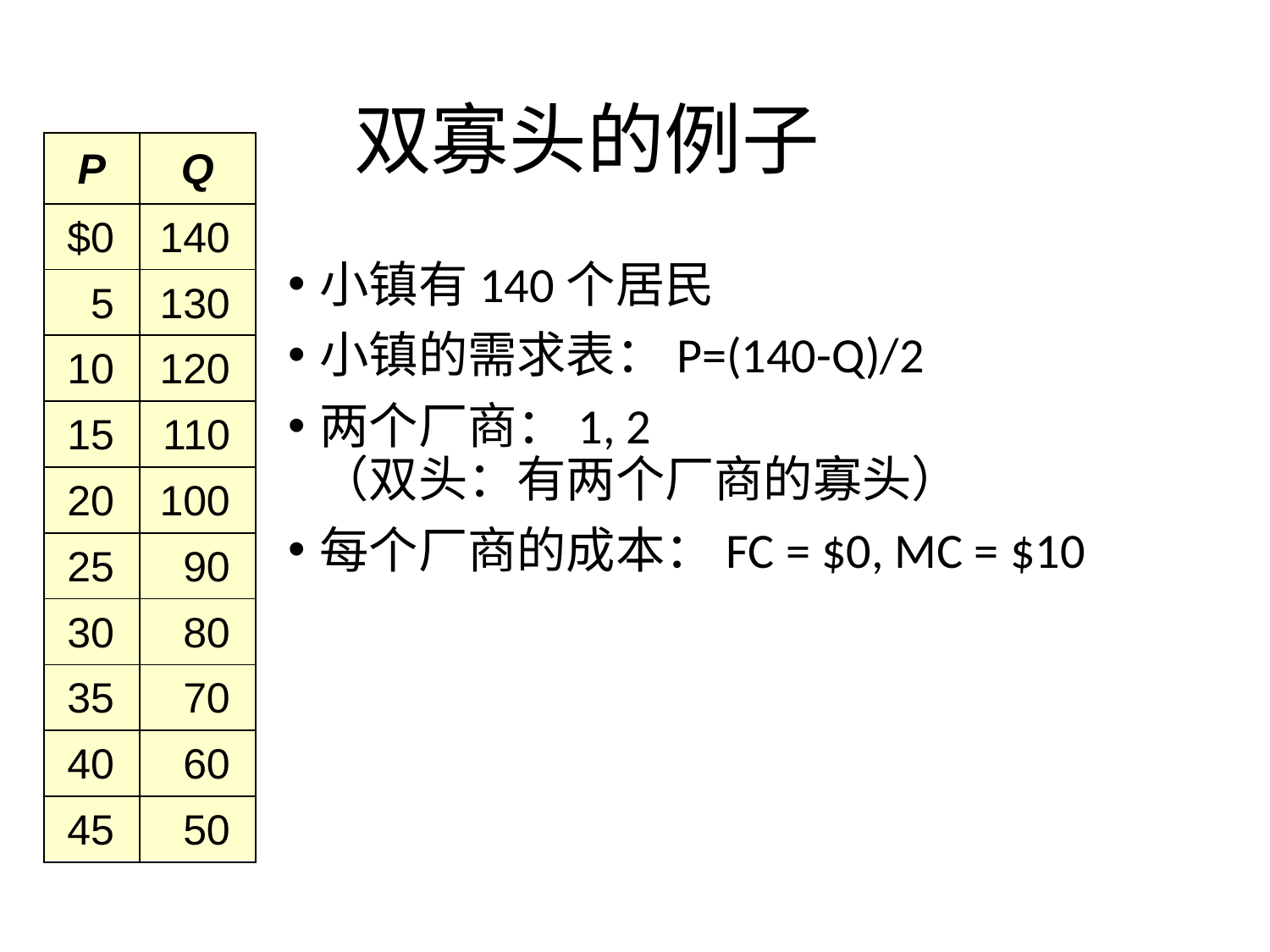

# 双寡头的例子

| P | Q |
| --- | --- |
| $0 | 140 |
| 5 | 130 |
| 10 | 120 |
| 15 | 110 |
| 20 | 100 |
| 25 | 90 |
| 30 | 80 |
| 35 | 70 |
| 40 | 60 |
| 45 | 50 |
小镇有140个居民
小镇的需求表：P=(140-Q)/2
两个厂商：1, 2
（双头：有两个厂商的寡头）
每个厂商的成本：FC = $0, MC = $10